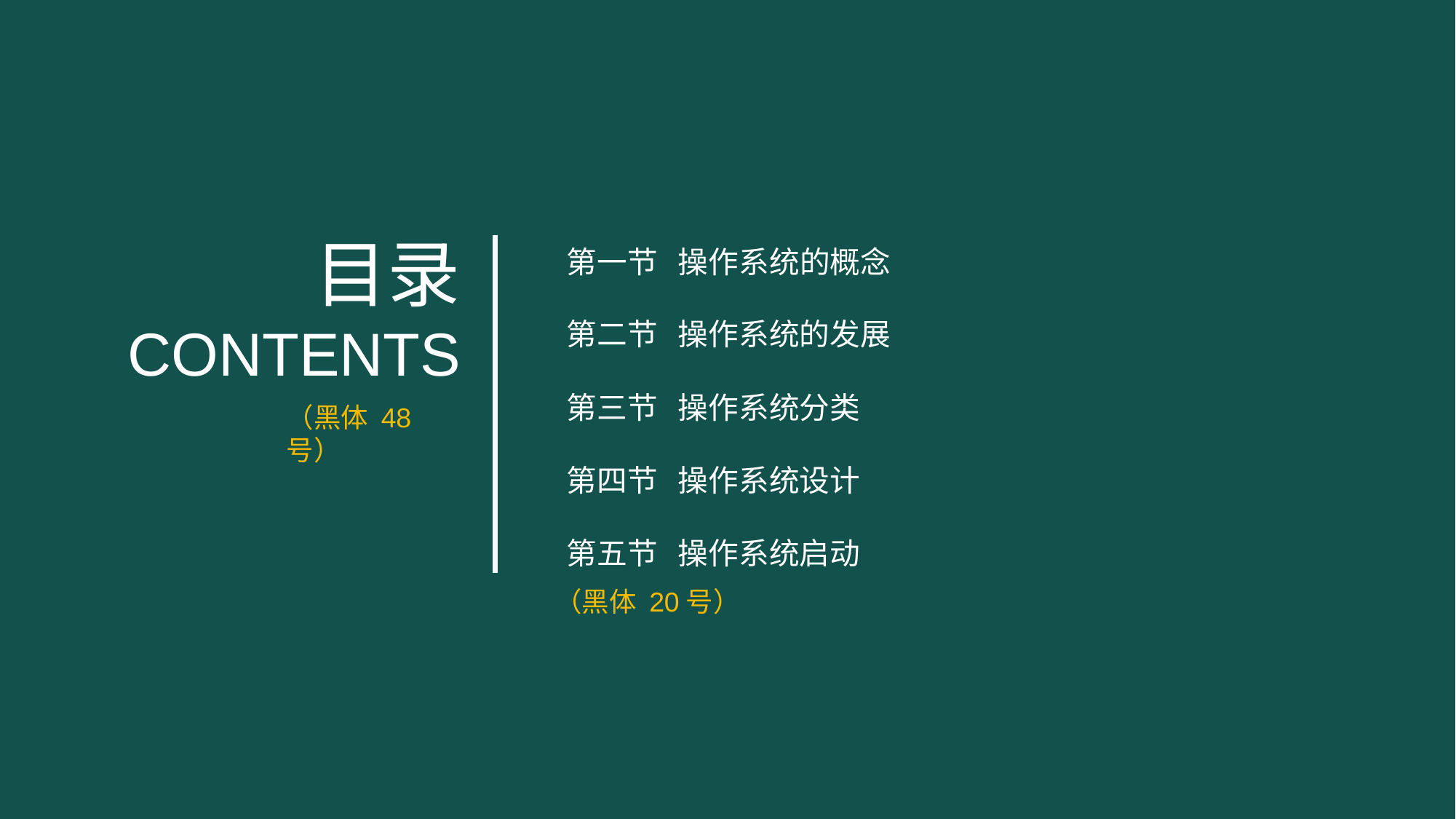

第一节   操作系统的概念
第二节   操作系统的发展
第三节   操作系统分类
第四节   操作系统设计
第五节   操作系统启动
目录
CONTENTS
（黑体 48号）
（黑体 20号）